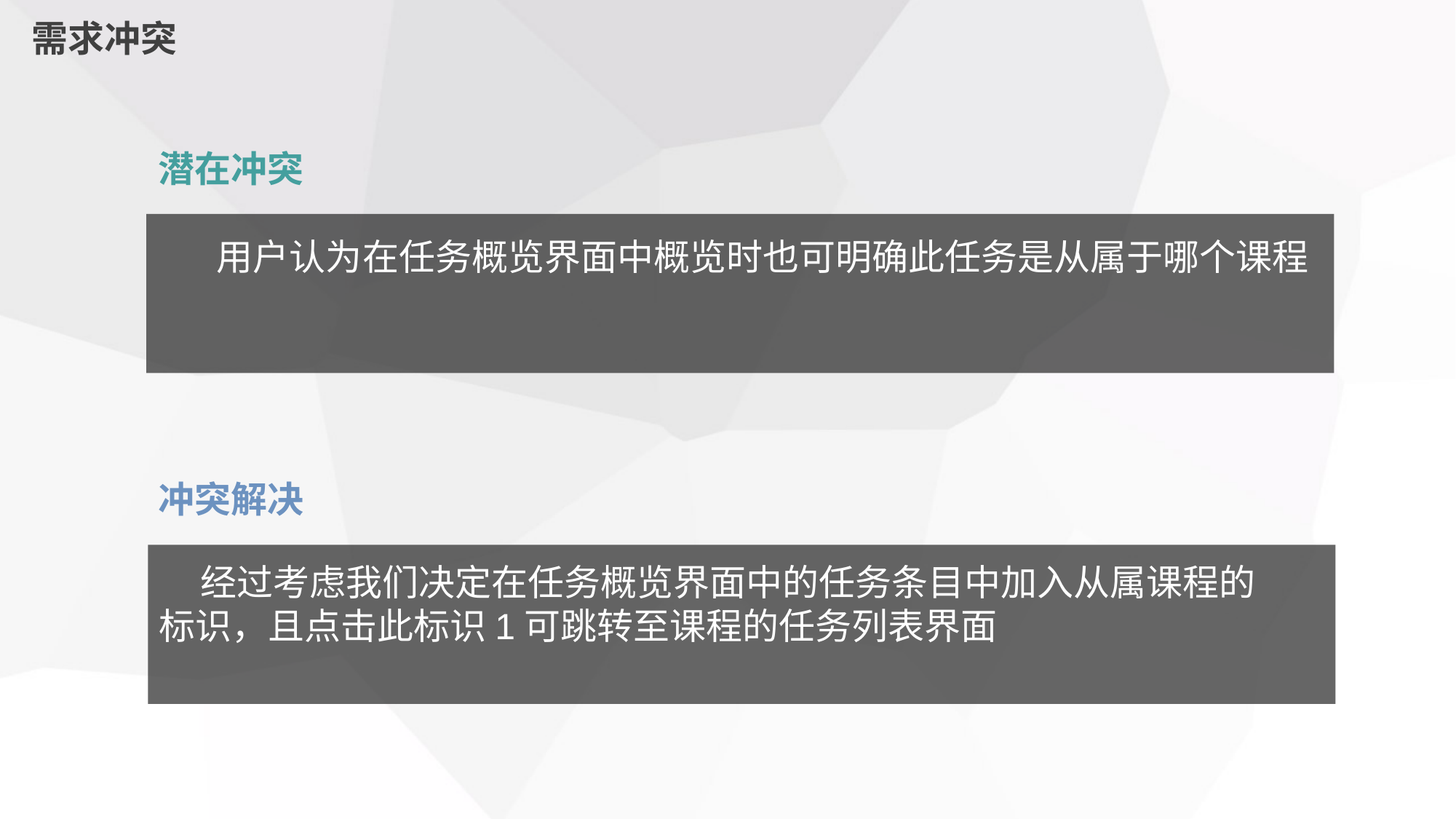

需求冲突
潜在冲突

      用户认为在任务概览界面中概览时也可明确此任务是从属于哪个课程
冲突解决

    经过考虑我们决定在任务概览界面中的任务条目中加入从属课程的标识，且点击此标识1可跳转至课程的任务列表界面